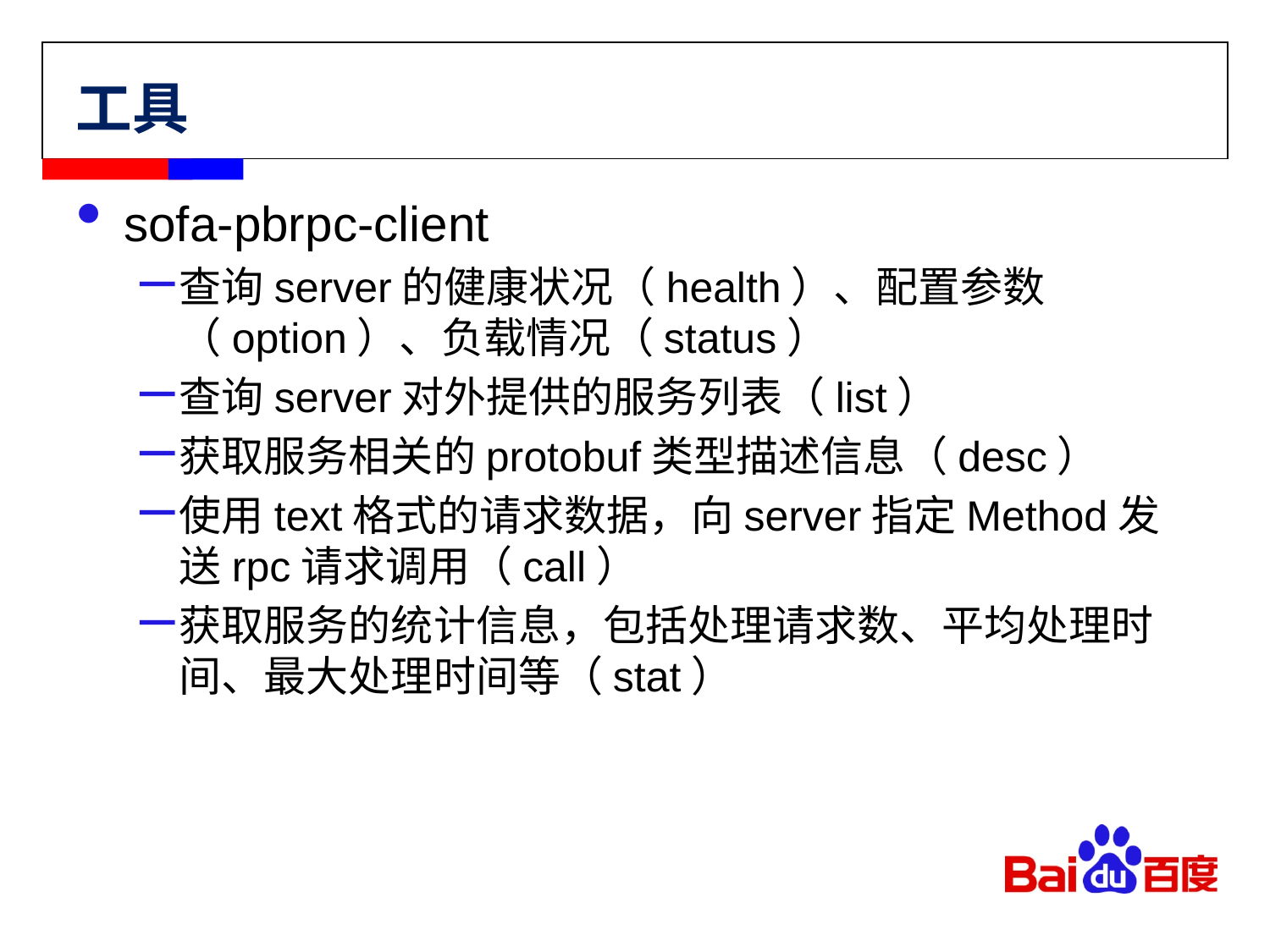

# 工具
sofa-pbrpc-client
查询server的健康状况（health）、配置参数（option）、负载情况（status）
查询server对外提供的服务列表（list）
获取服务相关的protobuf类型描述信息（desc）
使用text格式的请求数据，向server指定Method发送rpc请求调用（call）
获取服务的统计信息，包括处理请求数、平均处理时间、最大处理时间等（stat）